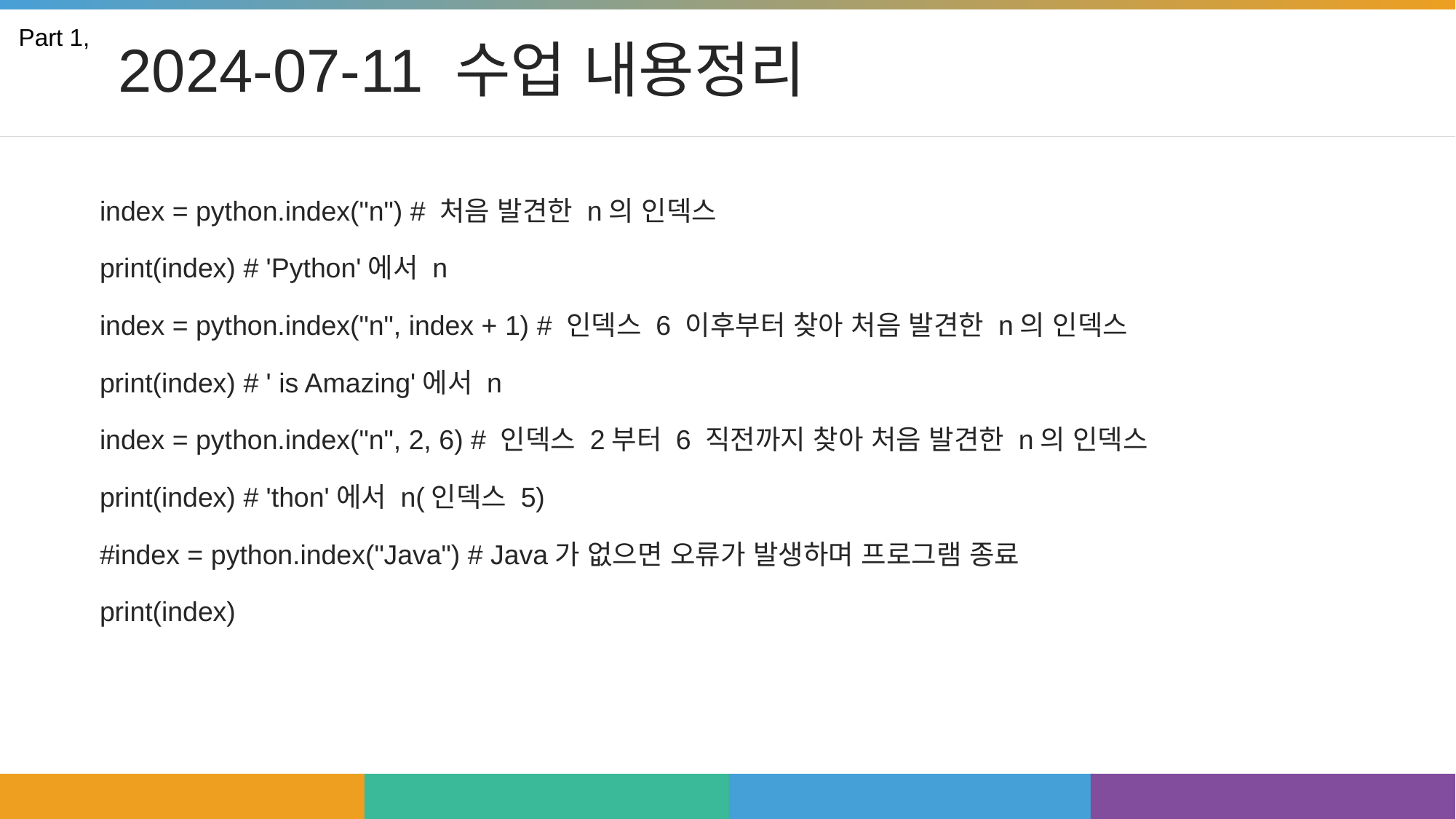

# 2024-07-11 수업 내용정리
Part 1,
index = python.index("n") # 처음 발견한 n의 인덱스
print(index) # 'Python'에서 n
index = python.index("n", index + 1) # 인덱스 6 이후부터 찾아 처음 발견한 n의 인덱스
print(index) # ' is Amazing'에서 n
index = python.index("n", 2, 6) # 인덱스 2부터 6 직전까지 찾아 처음 발견한 n의 인덱스
print(index) # 'thon'에서 n(인덱스 5)
#index = python.index("Java") # Java가 없으면 오류가 발생하며 프로그램 종료
print(index)